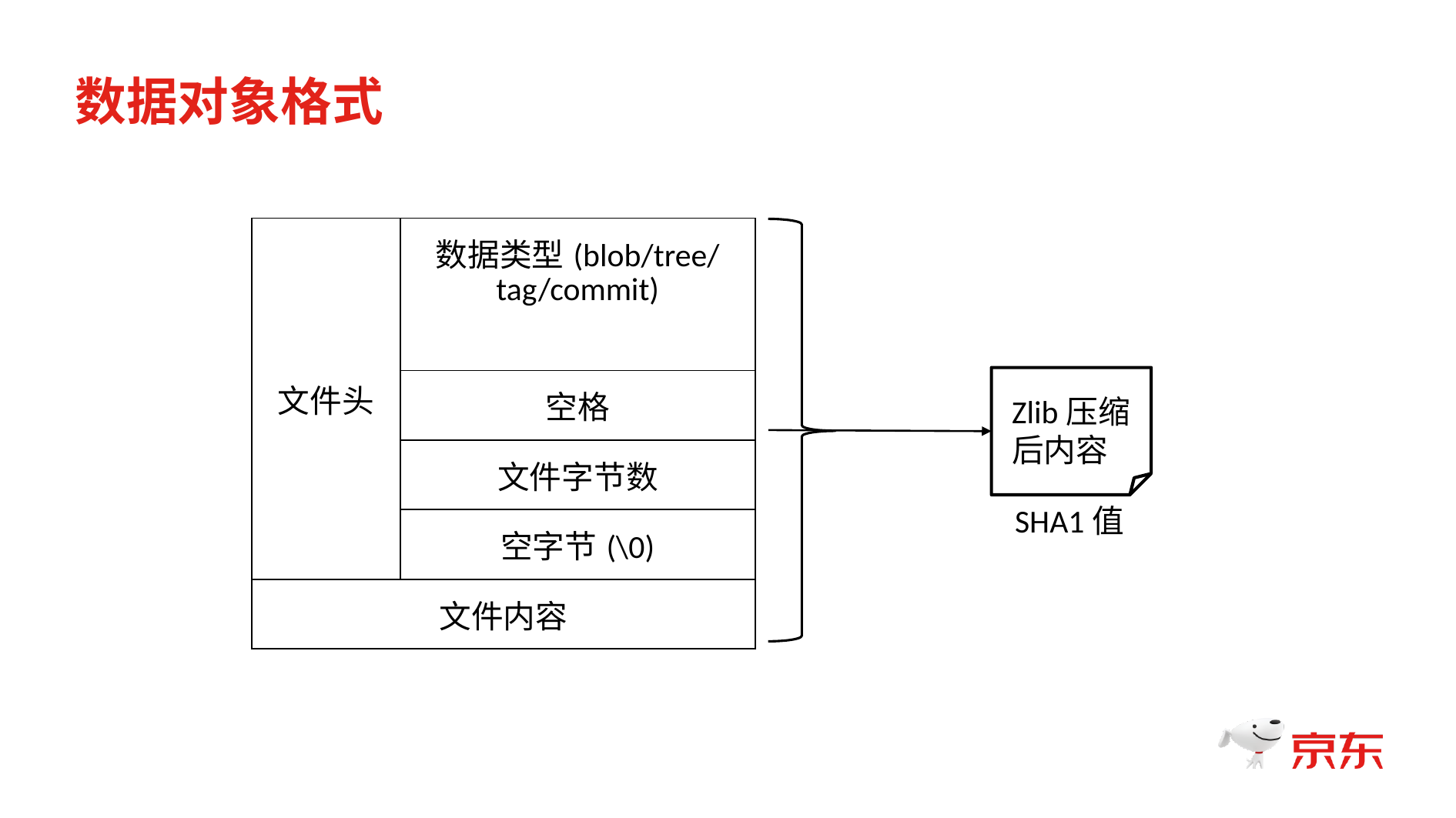

数据对象格式
| 文件头 | 数据类型(blob/tree/tag/commit) |
| --- | --- |
|  | 空格 |
|  | 文件字节数 |
|  | 空字节(\0) |
| 文件内容 |  |

Zlib压缩
后内容
SHA1值